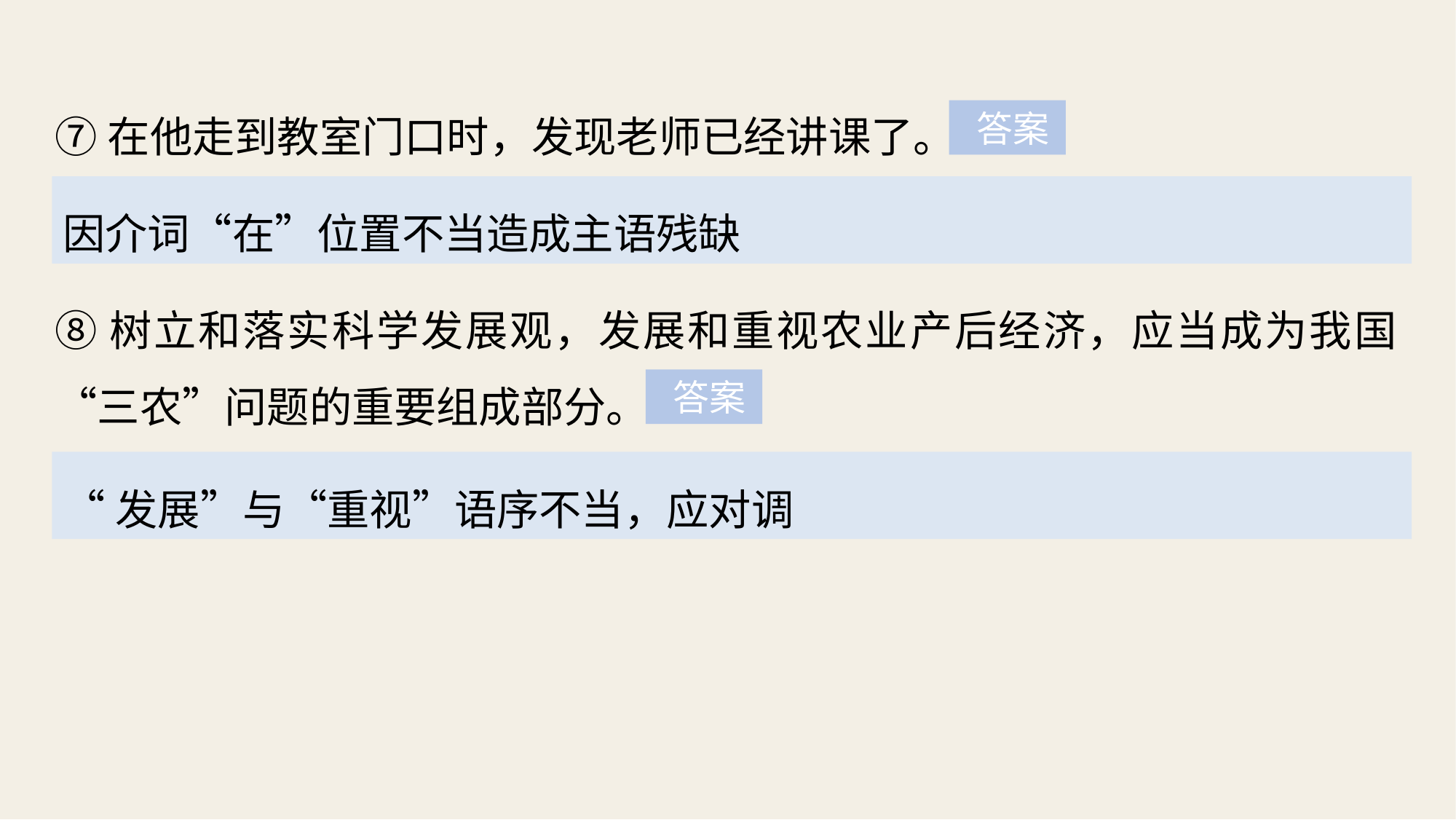

⑦在他走到教室门口时，发现老师已经讲课了。
 答案
因介词“在”位置不当造成主语残缺
⑧树立和落实科学发展观，发展和重视农业产后经济，应当成为我国“三农”问题的重要组成部分。
 答案
“发展”与“重视”语序不当，应对调